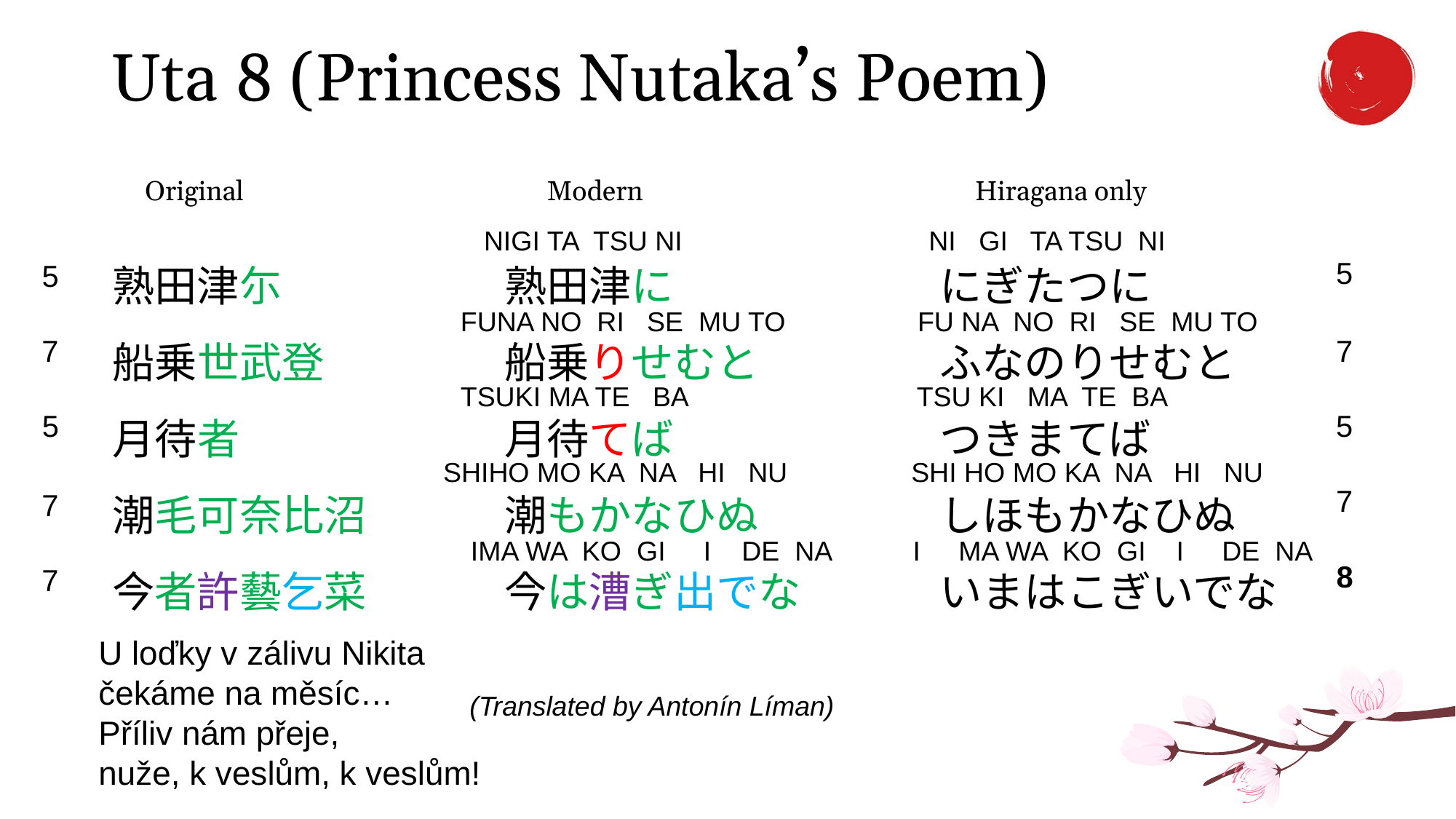

# Uta 8 (Princess Nutaka’s Poem)
Modern
Hiragana only
Original
NIGI TA  TSU NI
 NI   GI   TA TSU  NI
熟田津に
船乗りせむと
月待てば
潮もかなひぬ
今は漕ぎ出でな
熟田津尓
船乗世武登
月待者
潮毛可奈比沼
今者許藝乞菜
にぎたつに
ふなのりせむと
つきまてば
しほもかなひぬ
いまはこぎいでな
5
5
FUNA NO  RI   SE  MU TO
FU NA  NO  RI   SE  MU TO
7
7
TSUKI MA TE   BA
TSU KI   MA  TE  BA
5
5
SHIHO MO KA  NA   HI   NU
SHI HO MO KA  NA   HI   NU
7
7
  IMA WA  KO  GI     I    DE  NA
  I     MA WA  KO  GI    I     DE  NA
8
7
U loďky v zálivu Nikita
čekáme na měsíc…
Příliv nám přeje,
nuže, k veslům, k veslům!
(Translated by Antonín Líman)